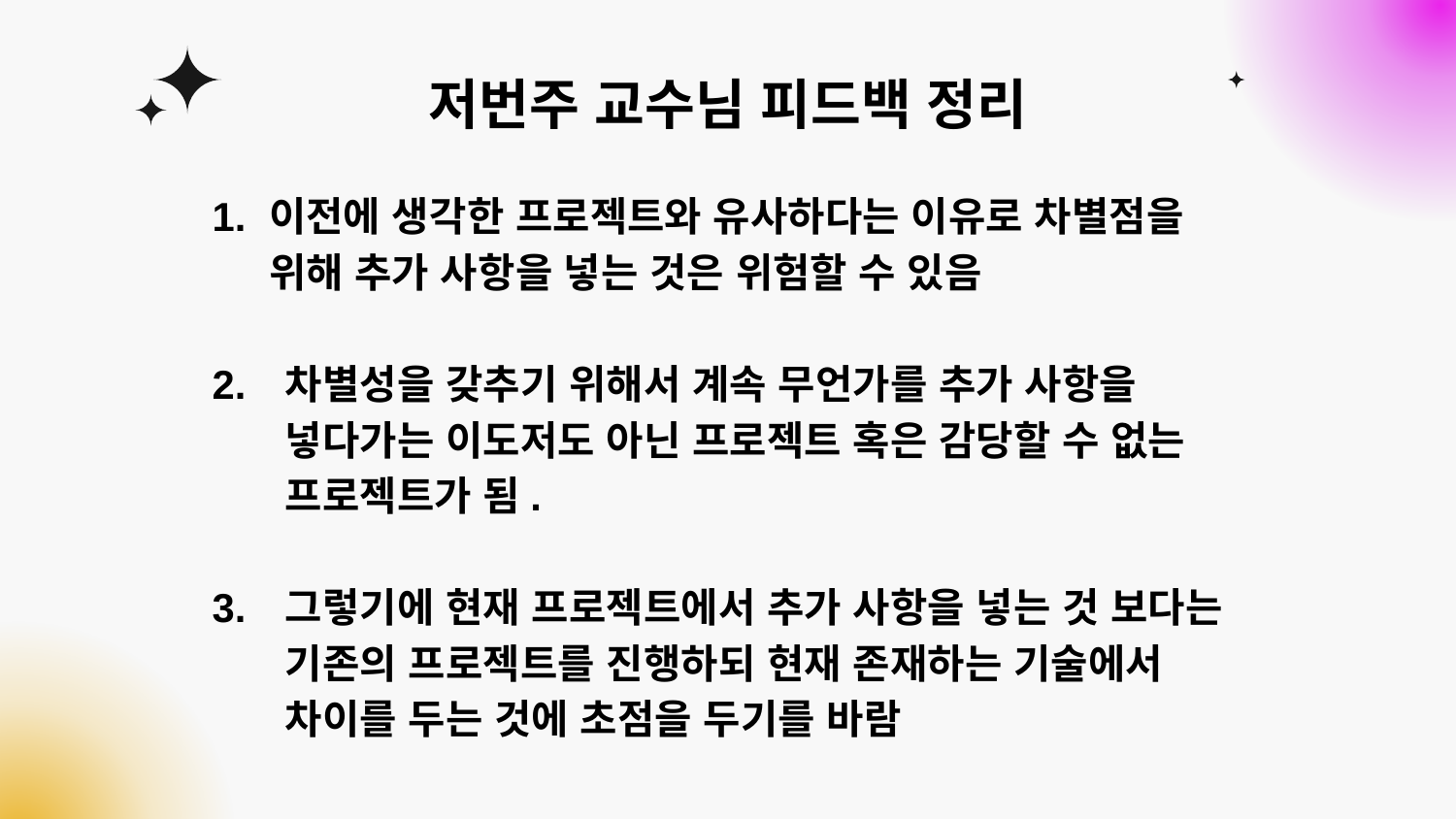

# 저번주 교수님 피드백 정리

이전에 생각한 프로젝트와 유사하다는 이유로 차별점을 위해 추가 사항을 넣는 것은 위험할 수 있음

차별성을 갖추기 위해서 계속 무언가를 추가 사항을 넣다가는 이도저도 아닌 프로젝트 혹은 감당할 수 없는 프로젝트가 됨.

그렇기에 현재 프로젝트에서 추가 사항을 넣는 것 보다는 기존의 프로젝트를 진행하되 현재 존재하는 기술에서 차이를 두는 것에 초점을 두기를 바람